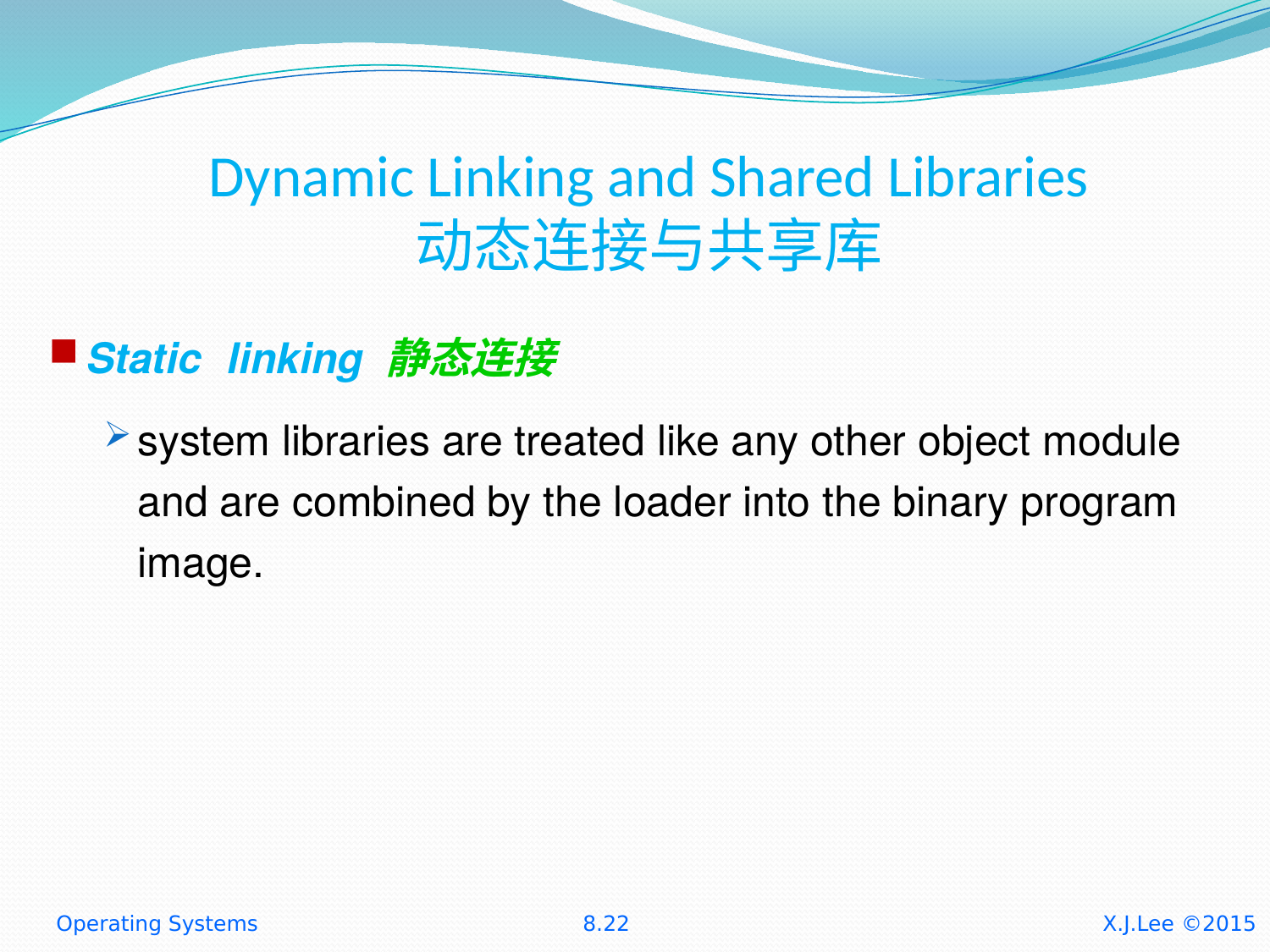

# Dynamic Linking and Shared Libraries 动态连接与共享库
Static linking 静态连接
system libraries are treated like any other object module and are combined by the loader into the binary program image.
Operating Systems
8.22
X.J.Lee ©2015